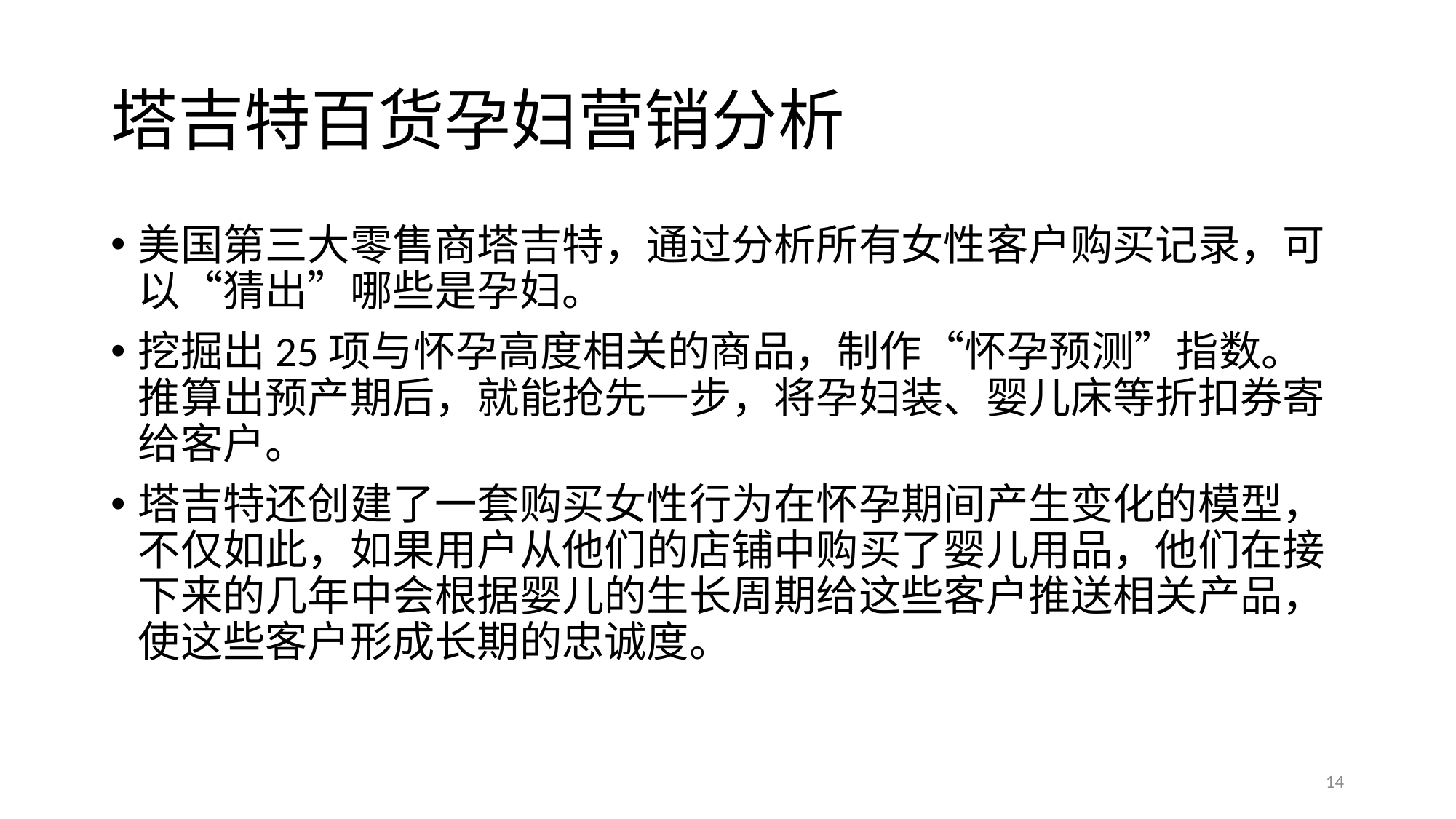

# 塔吉特百货孕妇营销分析
美国第三大零售商塔吉特，通过分析所有女性客户购买记录，可以“猜出”哪些是孕妇。
挖掘出25项与怀孕高度相关的商品，制作“怀孕预测”指数。推算出预产期后，就能抢先一步，将孕妇装、婴儿床等折扣券寄给客户。
塔吉特还创建了一套购买女性行为在怀孕期间产生变化的模型，不仅如此，如果用户从他们的店铺中购买了婴儿用品，他们在接下来的几年中会根据婴儿的生长周期给这些客户推送相关产品，使这些客户形成长期的忠诚度。
14